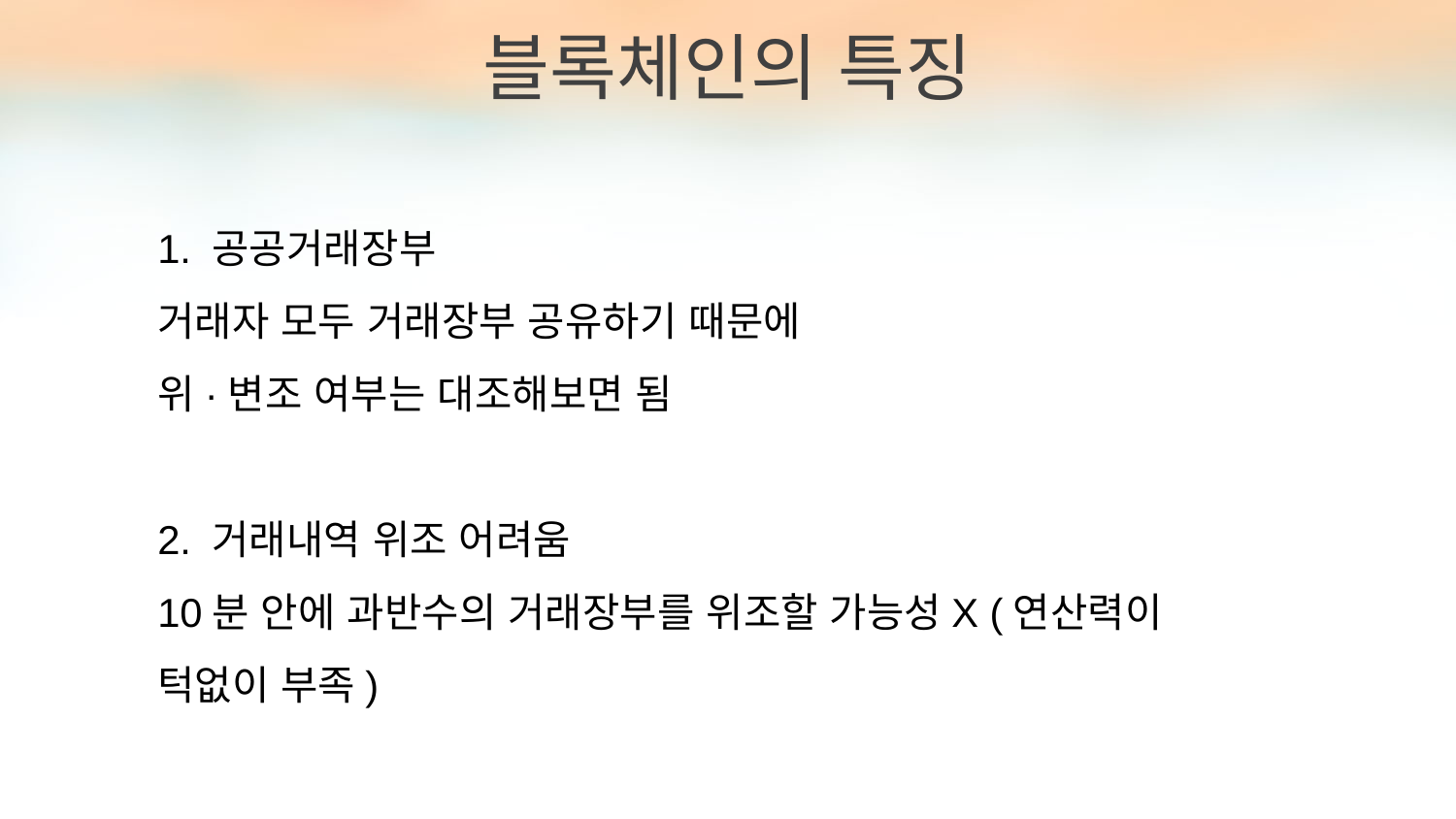

블록체인의 특징
1. 공공거래장부
거래자 모두 거래장부 공유하기 때문에
위·변조 여부는 대조해보면 됨

2. 거래내역 위조 어려움
10분 안에 과반수의 거래장부를 위조할 가능성X (연산력이 턱없이 부족)